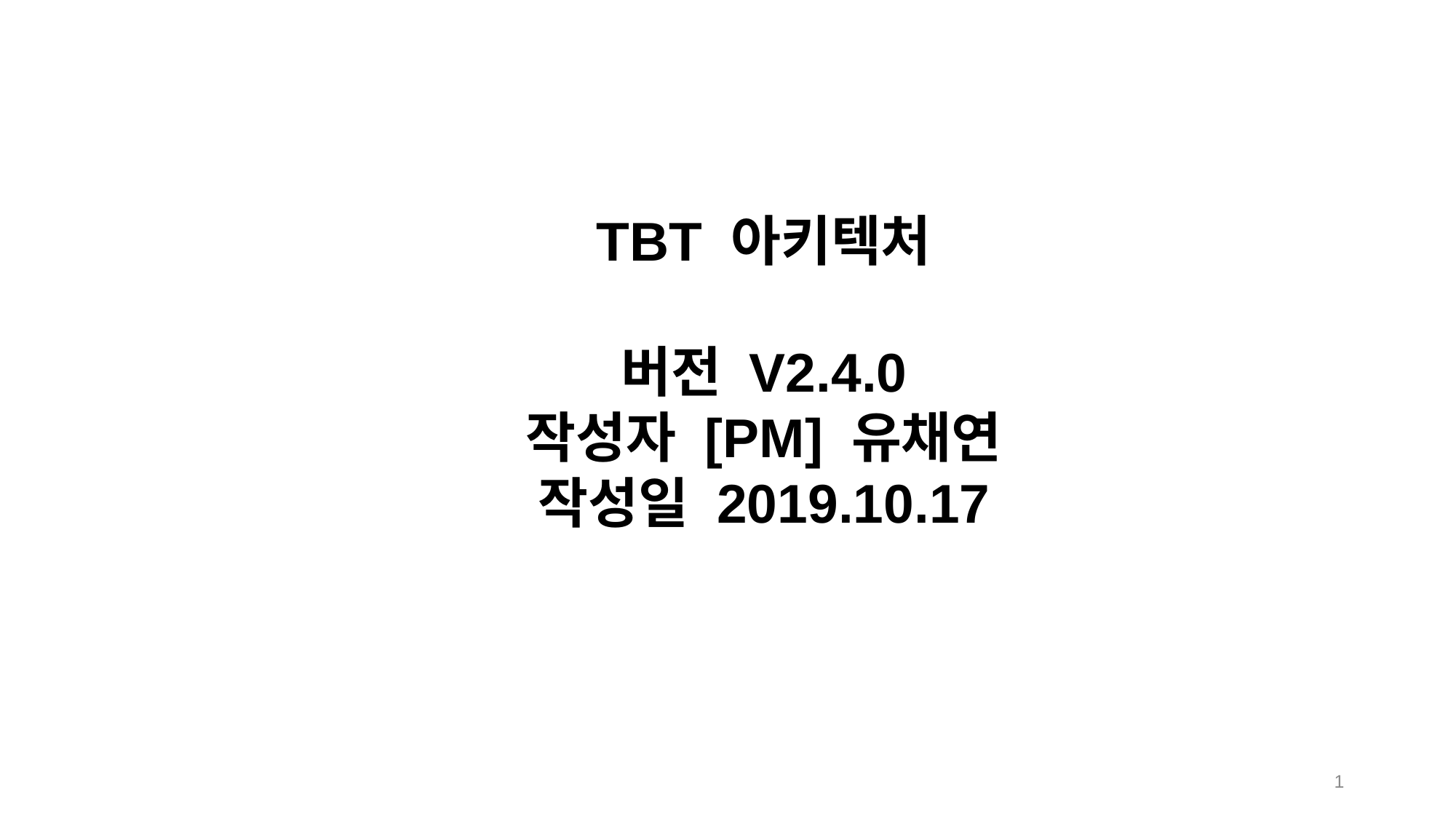

TBT 아키텍처

버전 V2.4.0
작성자 [PM] 유채연
작성일 2019.10.17
1